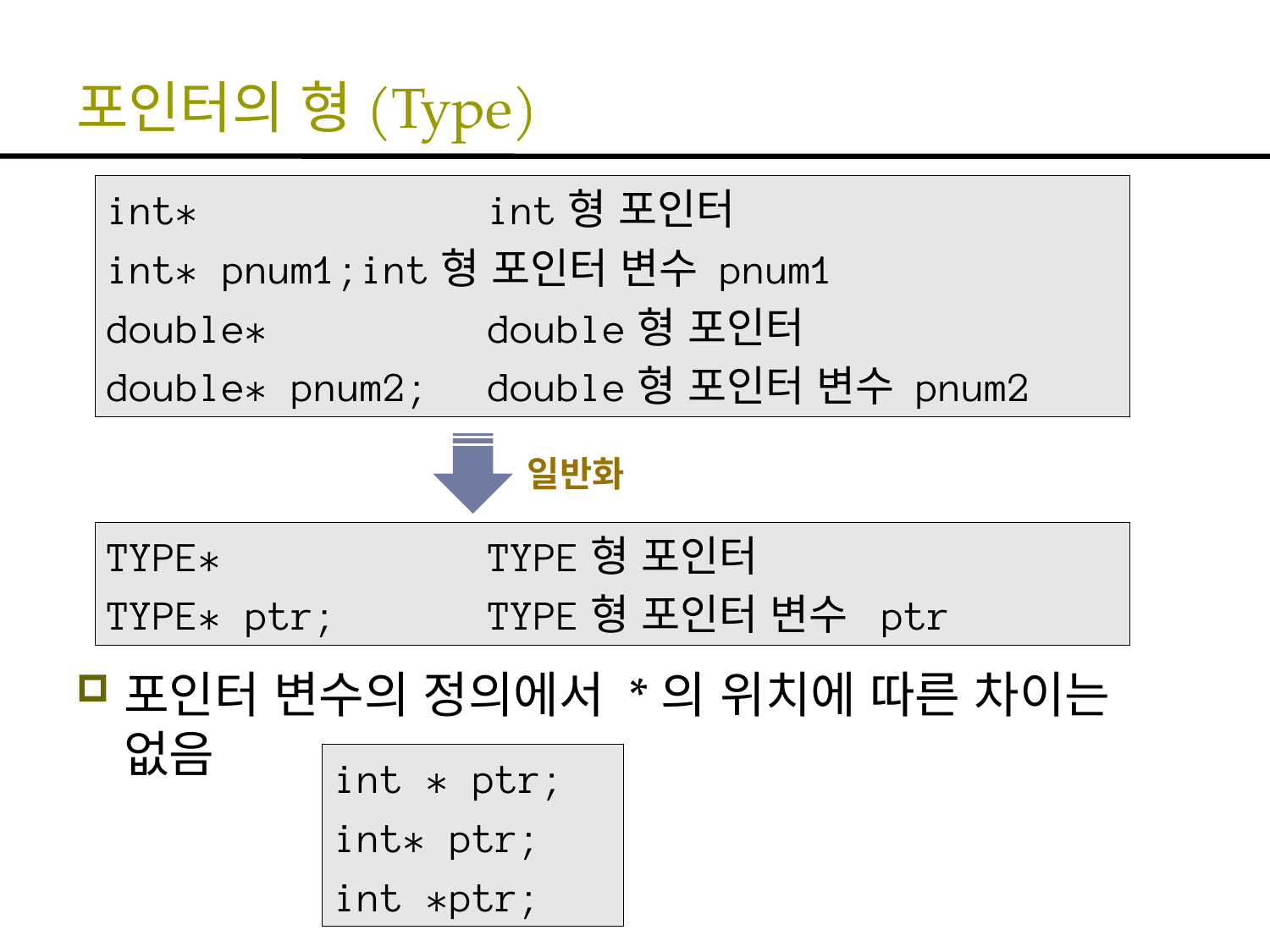

# 포인터의 형(Type)
int*			int형 포인터
int* pnum1;	int형 포인터 변수 pnum1
double* 		double형 포인터
double* pnum2;	double형 포인터 변수 pnum2
일반화

TYPE*			TYPE형 포인터
TYPE* ptr;		TYPE형 포인터 변수  ptr
포인터 변수의 정의에서 *의 위치에 따른 차이는 없음
int * ptr;
int* ptr;
int *ptr;